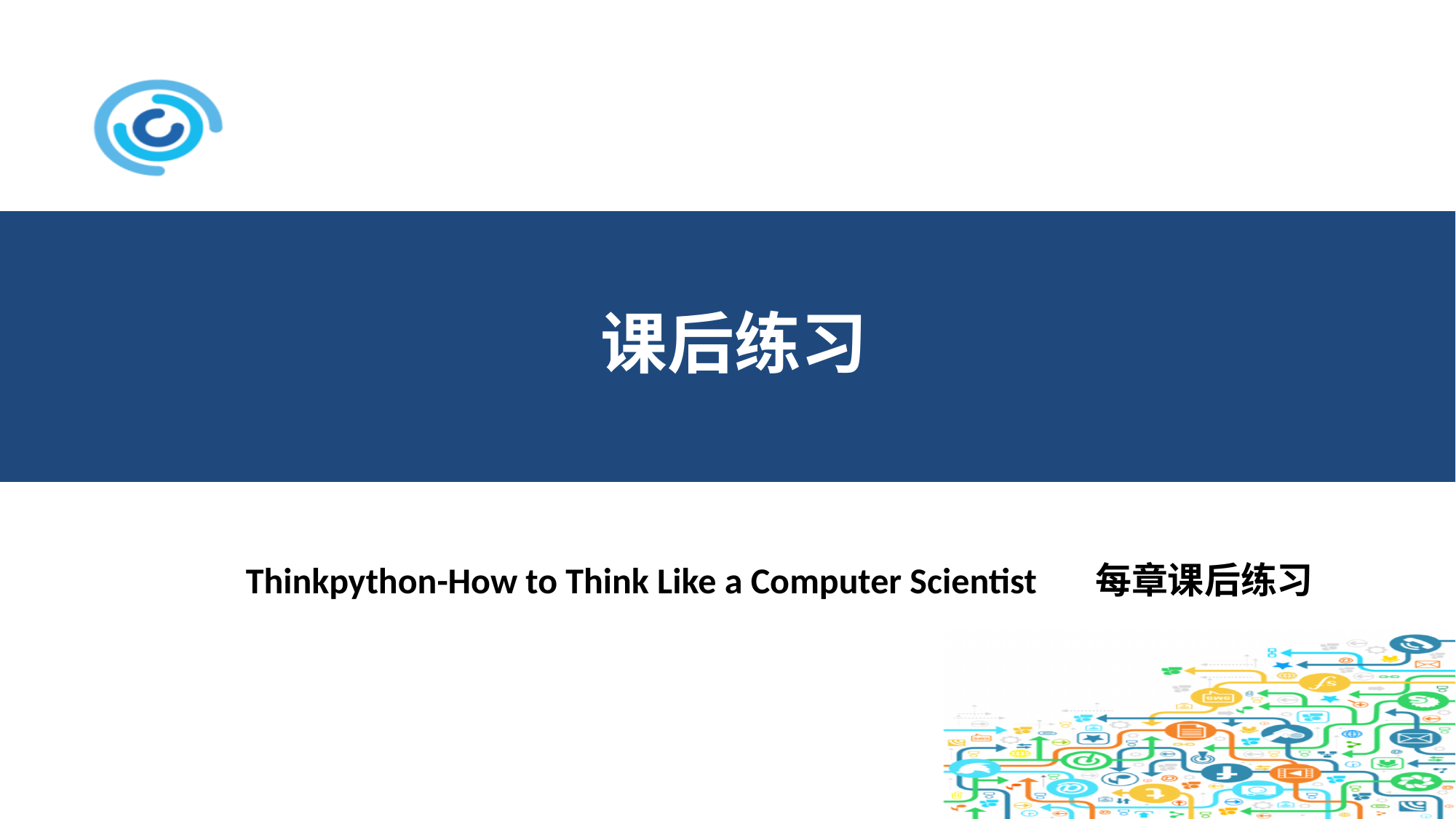

# 课后练习
Thinkpython-How to Think Like a Computer Scientist      每章课后练习